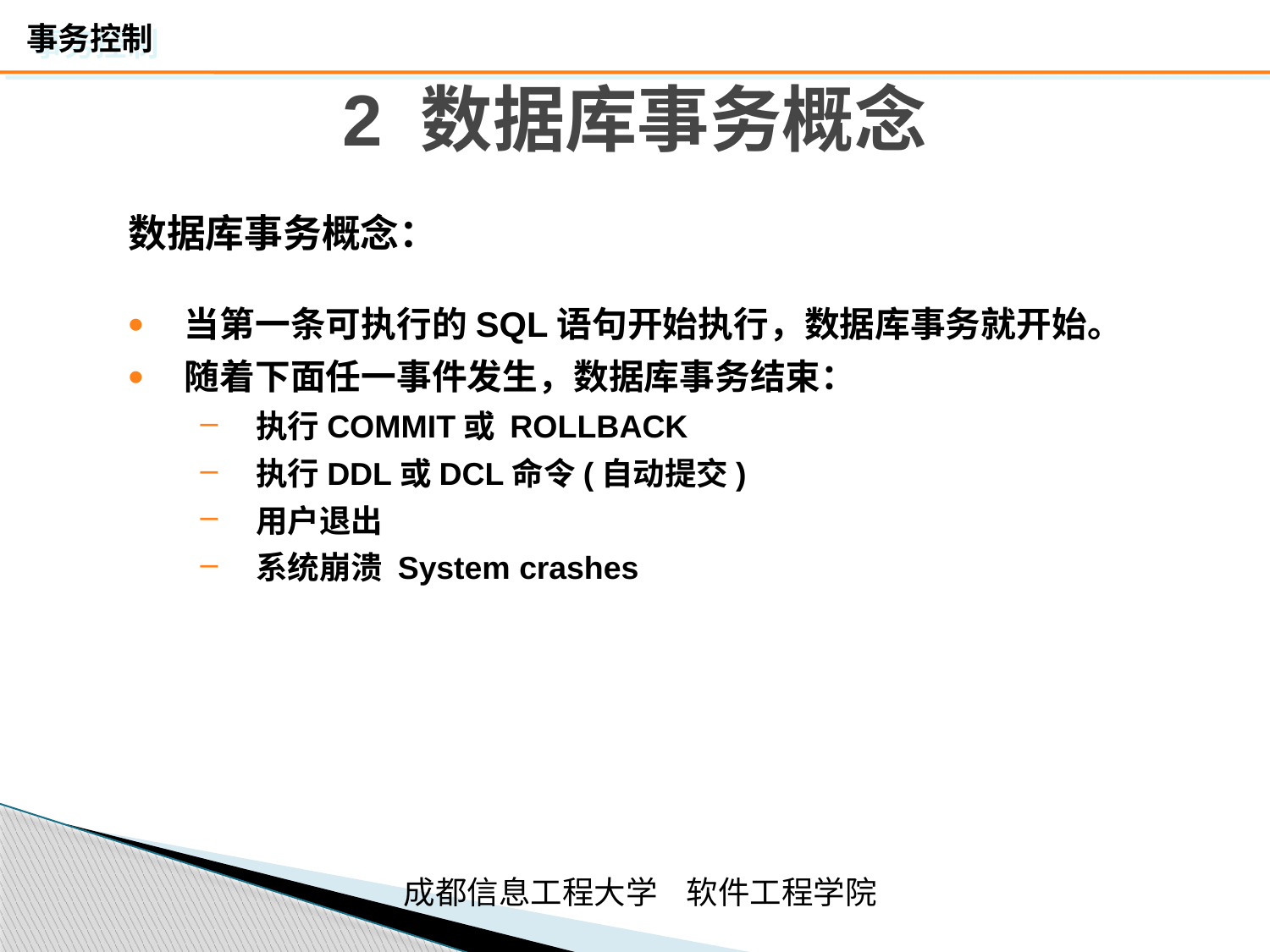

# 2 数据库事务概念
数据库事务概念：

当第一条可执行的SQL语句开始执行，数据库事务就开始。
随着下面任一事件发生，数据库事务结束：
执行COMMIT或 ROLLBACK
执行DDL或DCL命令(自动提交)
用户退出
系统崩溃 System crashes